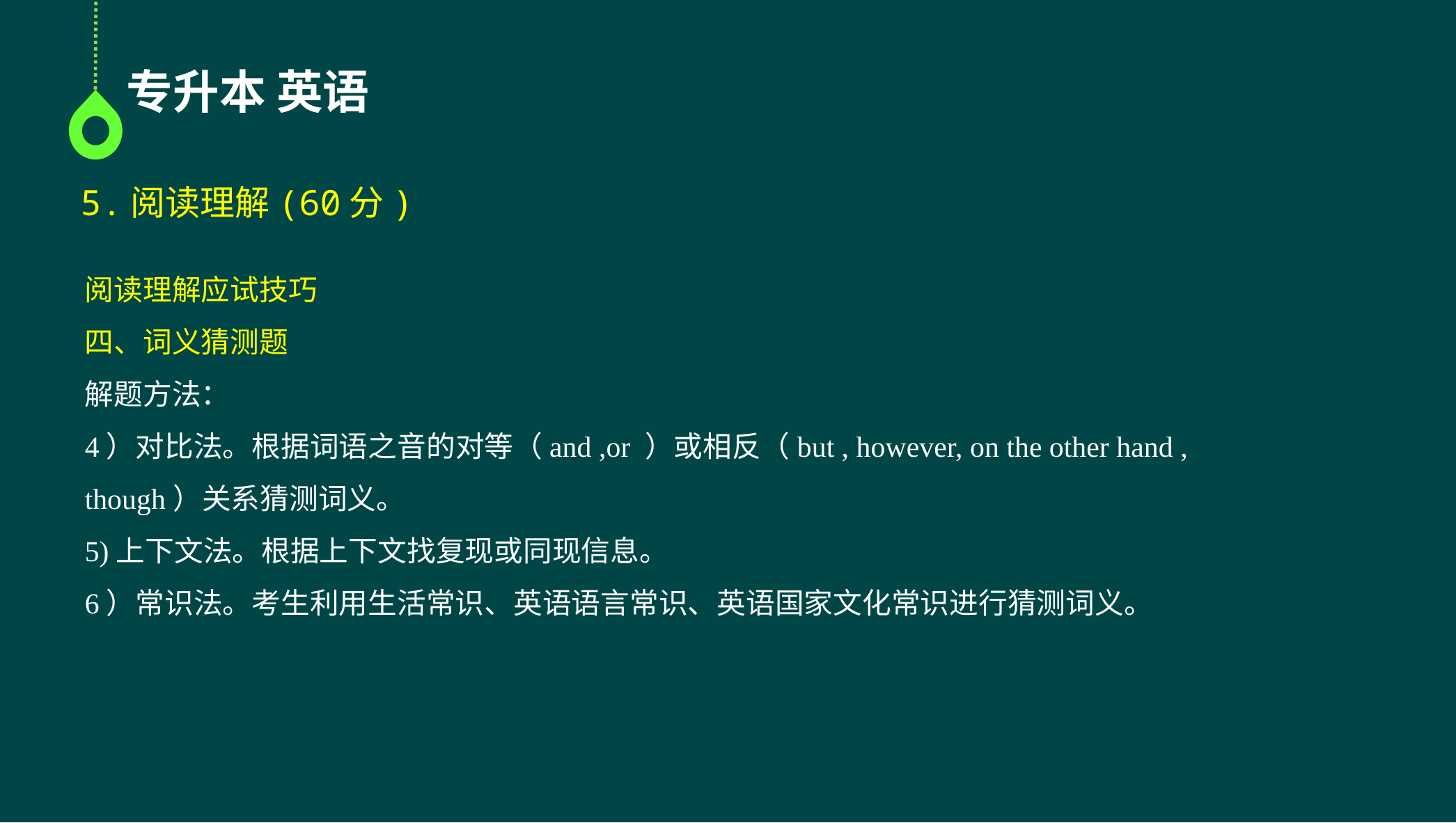

专升本 英语
5.阅读理解(60分)
阅读理解应试技巧
四、词义猜测题
解题方法：
4）对比法。根据词语之音的对等（and ,or ）或相反（but , however, on the other hand , though）关系猜测词义。
5)上下文法。根据上下文找复现或同现信息。
6）常识法。考生利用生活常识、英语语言常识、英语国家文化常识进行猜测词义。